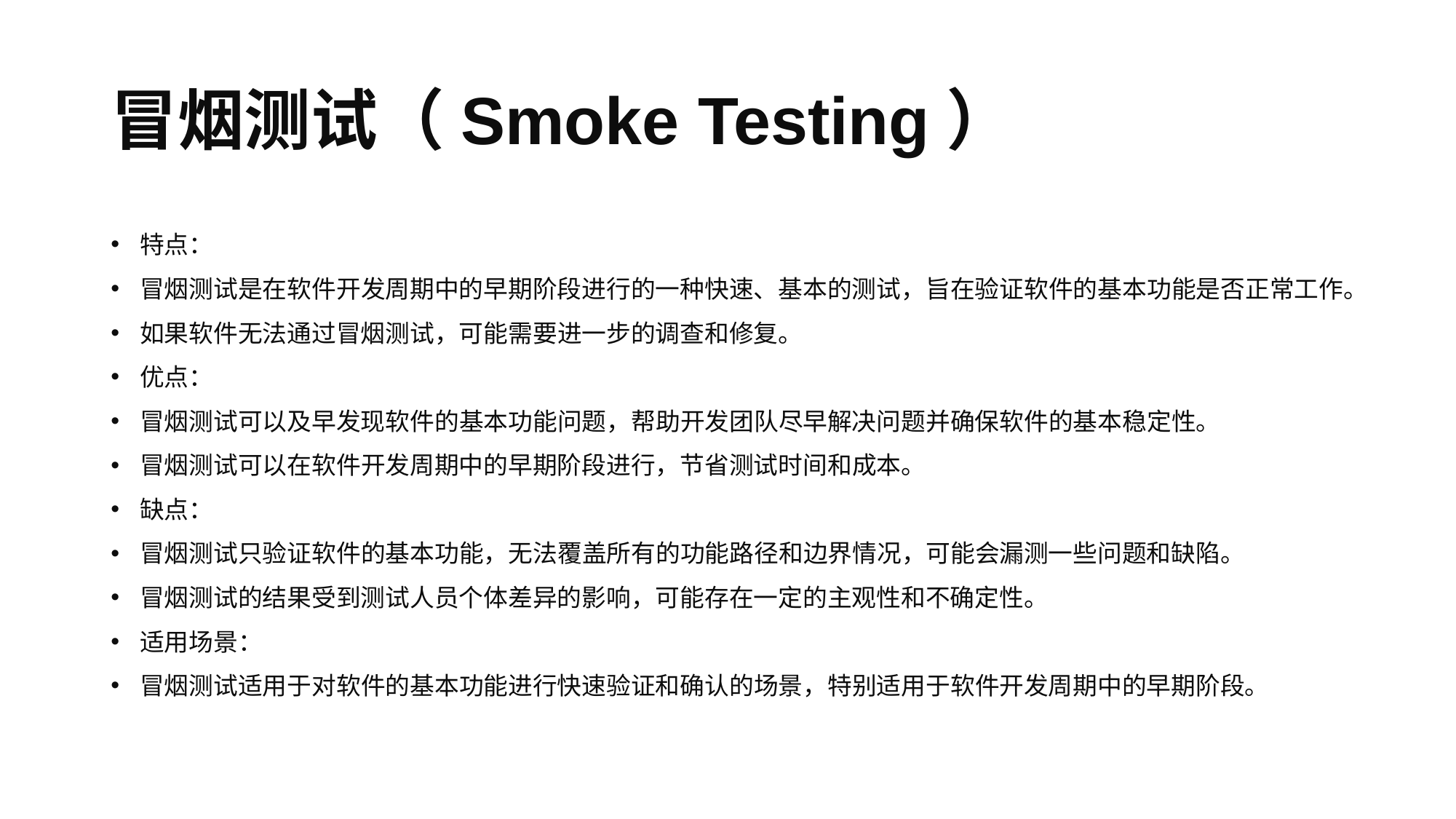

# 冒烟测试（Smoke Testing）
特点：
冒烟测试是在软件开发周期中的早期阶段进行的一种快速、基本的测试，旨在验证软件的基本功能是否正常工作。
如果软件无法通过冒烟测试，可能需要进一步的调查和修复。
优点：
冒烟测试可以及早发现软件的基本功能问题，帮助开发团队尽早解决问题并确保软件的基本稳定性。
冒烟测试可以在软件开发周期中的早期阶段进行，节省测试时间和成本。
缺点：
冒烟测试只验证软件的基本功能，无法覆盖所有的功能路径和边界情况，可能会漏测一些问题和缺陷。
冒烟测试的结果受到测试人员个体差异的影响，可能存在一定的主观性和不确定性。
适用场景：
冒烟测试适用于对软件的基本功能进行快速验证和确认的场景，特别适用于软件开发周期中的早期阶段。